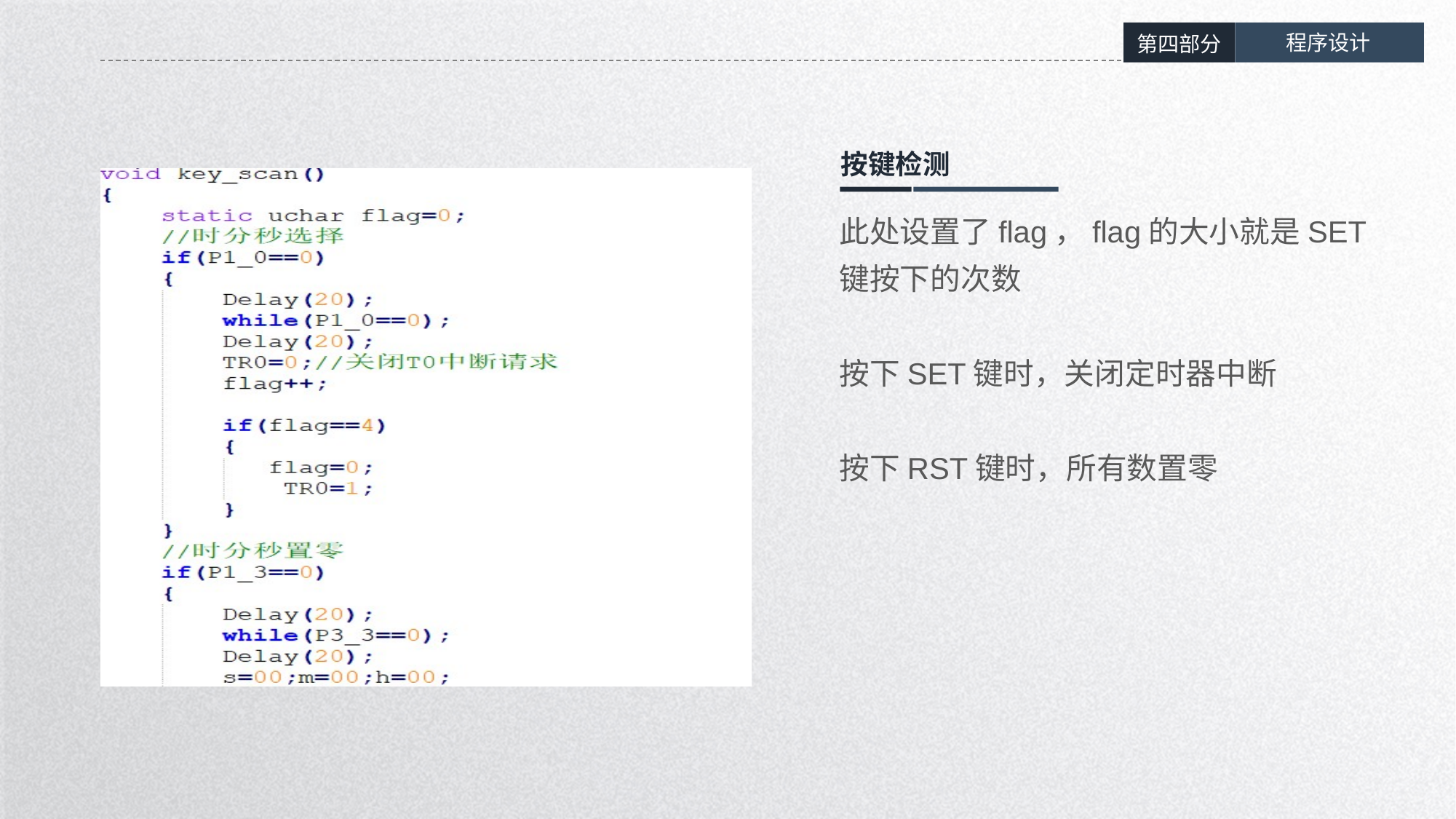

程序设计

第四部分
按键检测

此处设置了flag，flag的大小就是SET键按下的次数

按下SET键时，关闭定时器中断

按下RST键时，所有数置零

延时符